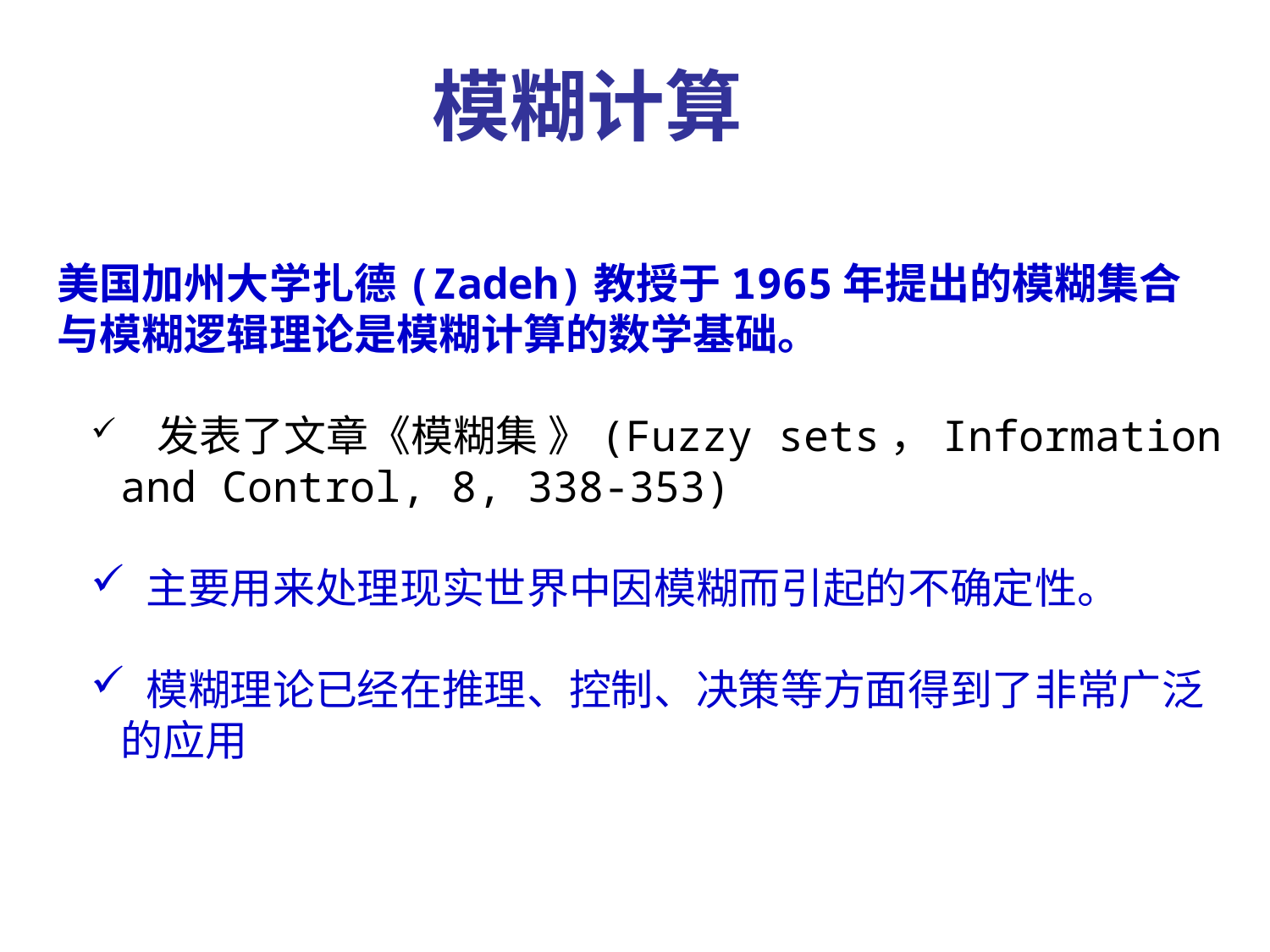

模糊计算
美国加州大学扎德(Zadeh)教授于1965年提出的模糊集合与模糊逻辑理论是模糊计算的数学基础。

    发表了文章《模糊集 》(Fuzzy sets，Information and Control, 8, 338-353)

 主要用来处理现实世界中因模糊而引起的不确定性。

 模糊理论已经在推理、控制、决策等方面得到了非常广泛的应用